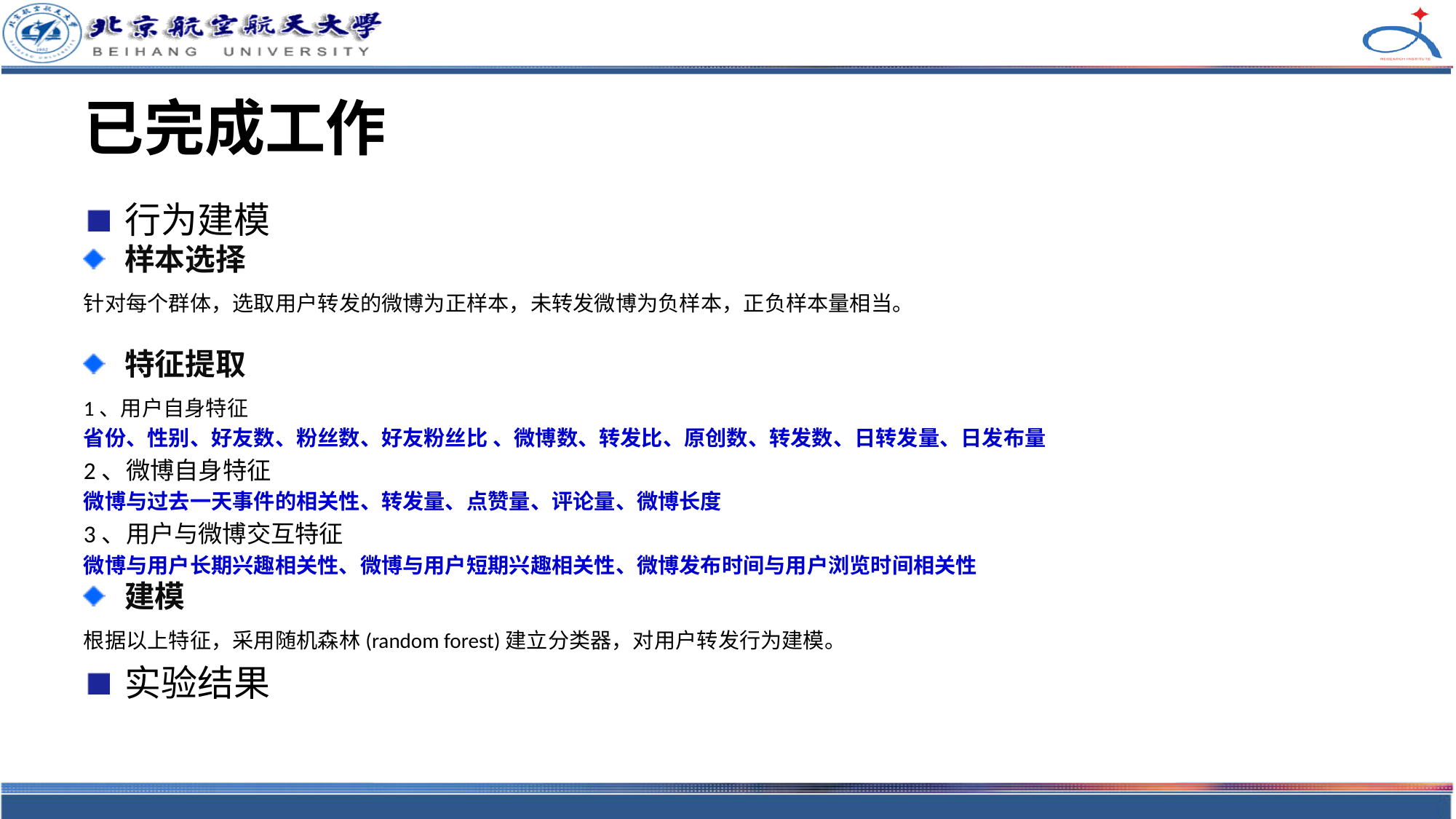

# 已完成工作
行为建模
样本选择
针对每个群体，选取用户转发的微博为正样本，未转发微博为负样本，正负样本量相当。

特征提取
1、用户自身特征
省份、性别、好友数、粉丝数、好友粉丝比 、微博数、转发比、原创数、转发数、日转发量、日发布量
2、微博自身特征
微博与过去一天事件的相关性、转发量、点赞量、评论量、微博长度
3、用户与微博交互特征
微博与用户长期兴趣相关性、微博与用户短期兴趣相关性、微博发布时间与用户浏览时间相关性
建模
根据以上特征，采用随机森林(random forest)建立分类器，对用户转发行为建模。
实验结果